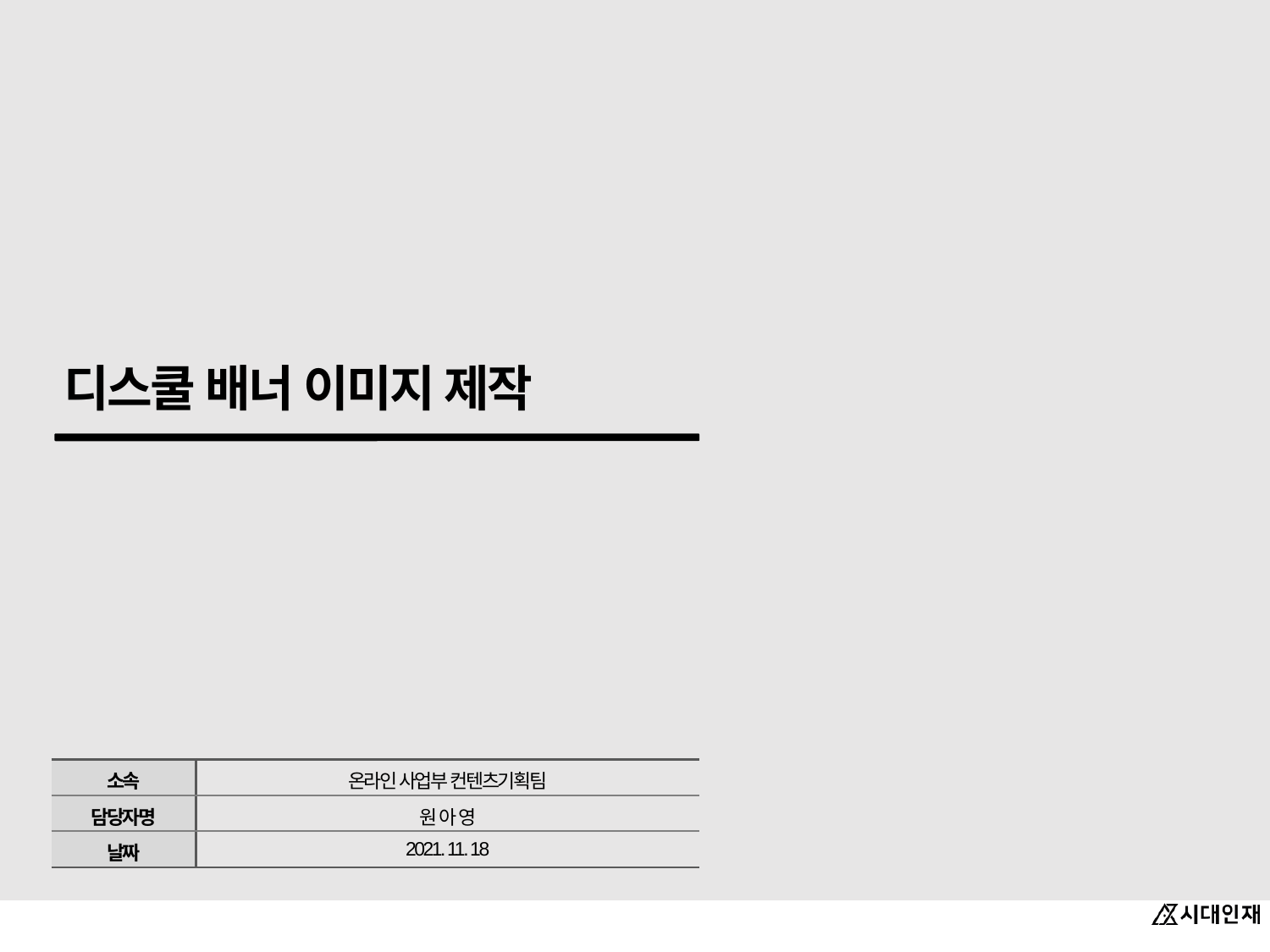

디스쿨 배너 이미지 제작

| 소속 | 온라인 사업부 컨텐츠기획팀 |
| --- | --- |
| 담당자명 | 원 아 영 |
| 날짜 | 2021. 11. 18 |